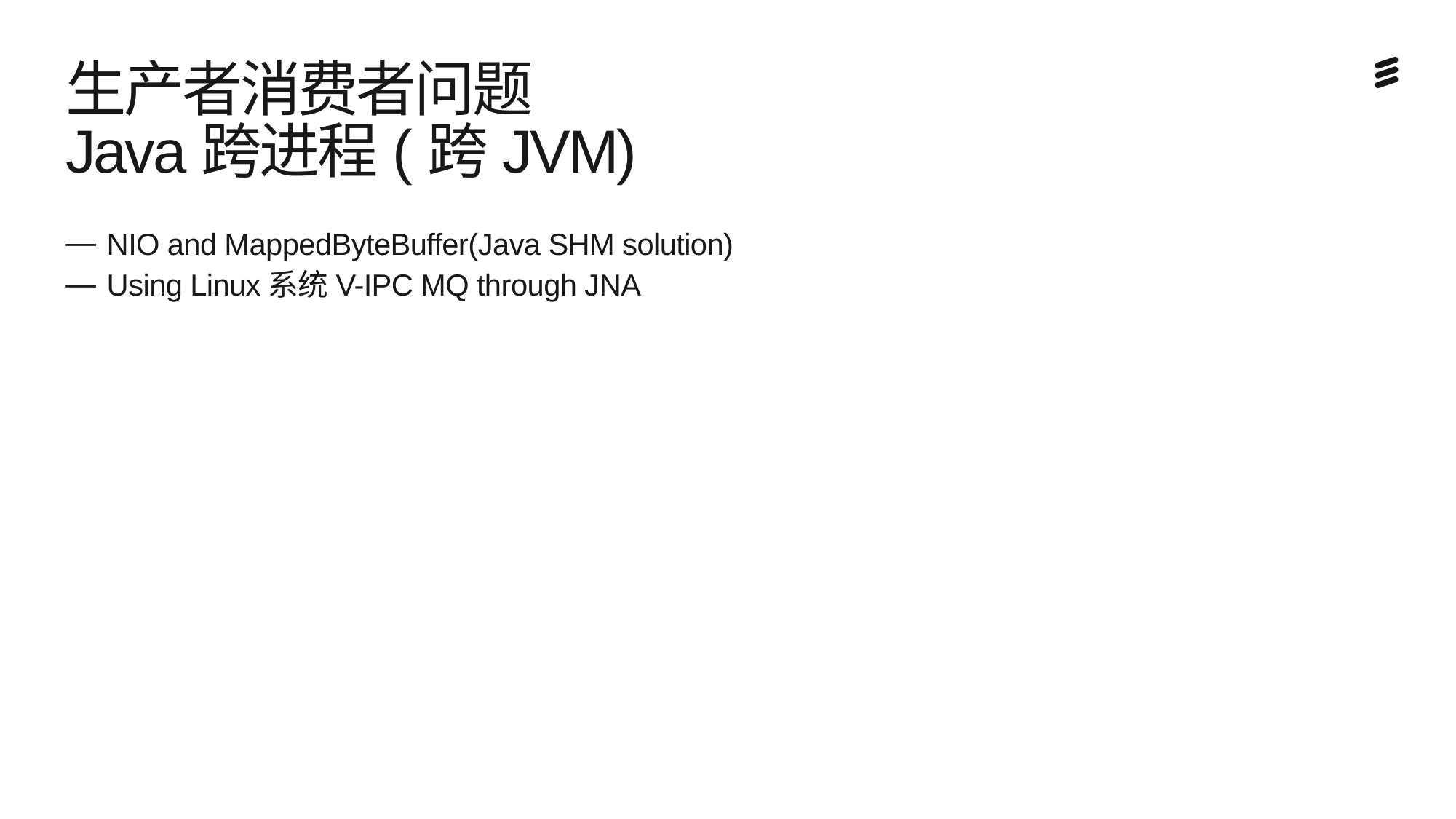

# 生产者消费者问题 Java跨进程(跨JVM)
NIO and MappedByteBuffer(Java SHM solution)
Using Linux系统V-IPC MQ through JNA